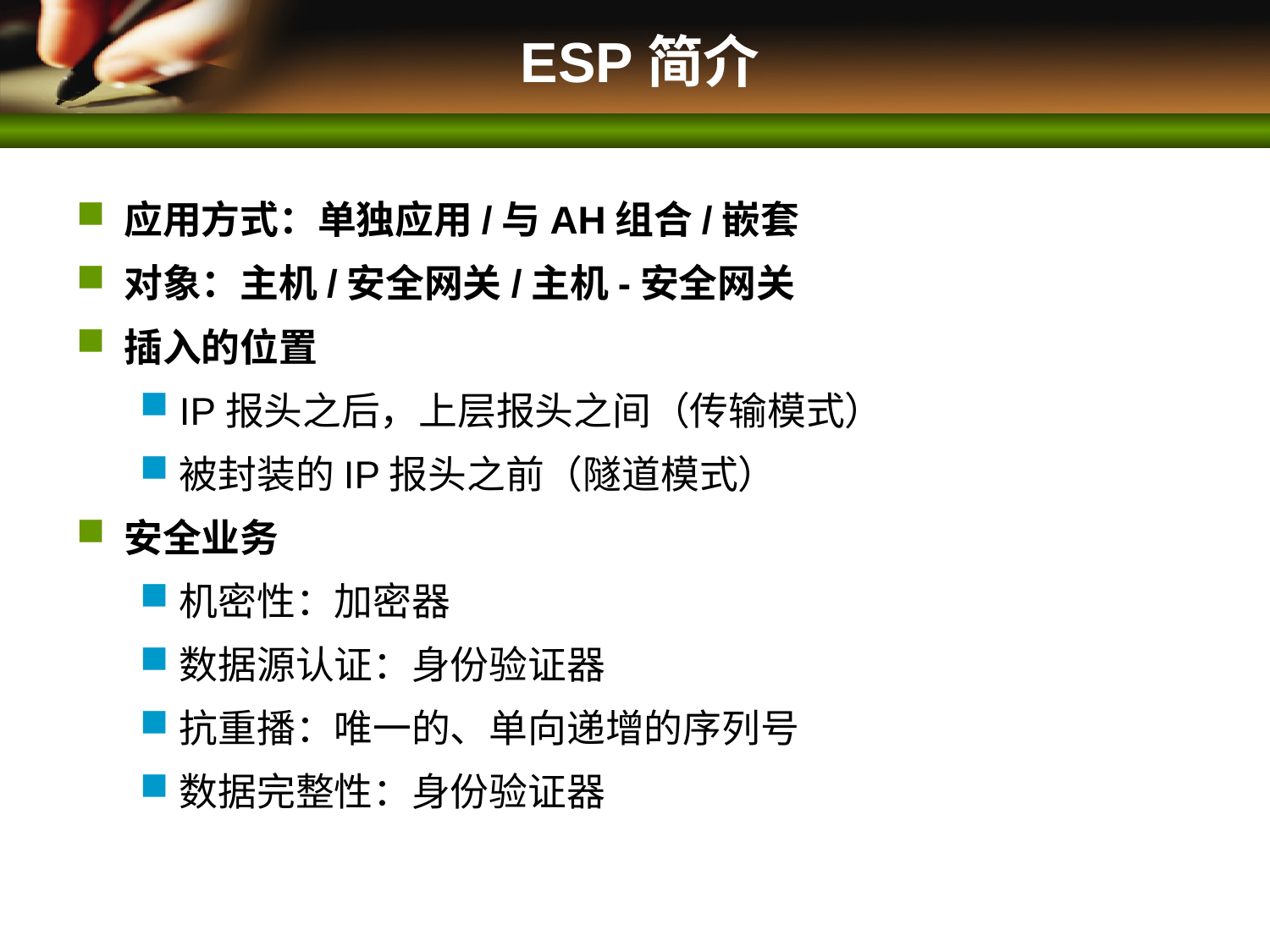

# ESP简介
应用方式：单独应用/与AH组合/嵌套
对象：主机/安全网关/主机-安全网关
插入的位置
IP报头之后，上层报头之间（传输模式）
被封装的IP报头之前（隧道模式）
安全业务
机密性：加密器
数据源认证：身份验证器
抗重播：唯一的、单向递增的序列号
数据完整性：身份验证器